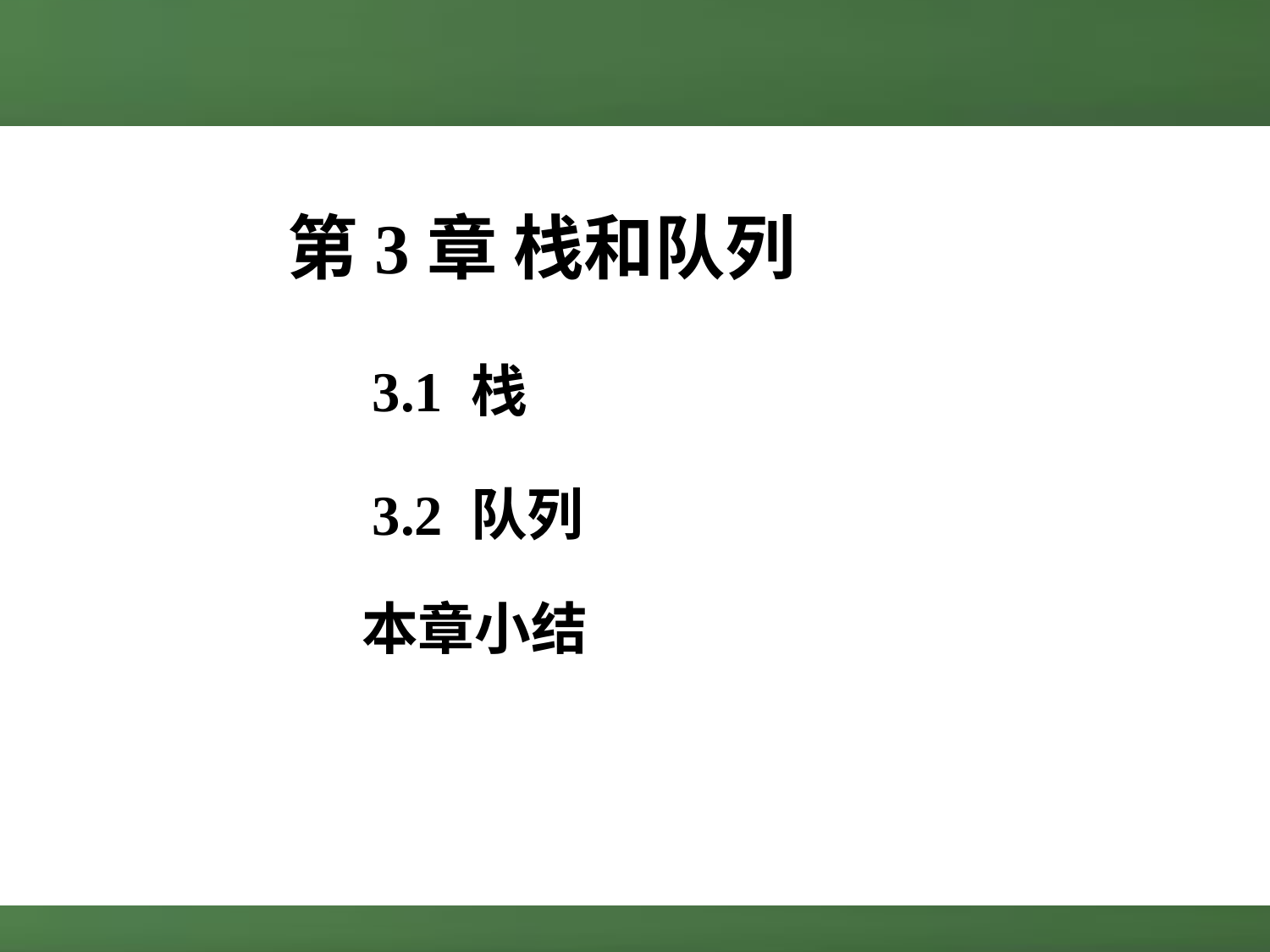

第3章 栈和队列
3.1 栈
3.2 队列
本章小结